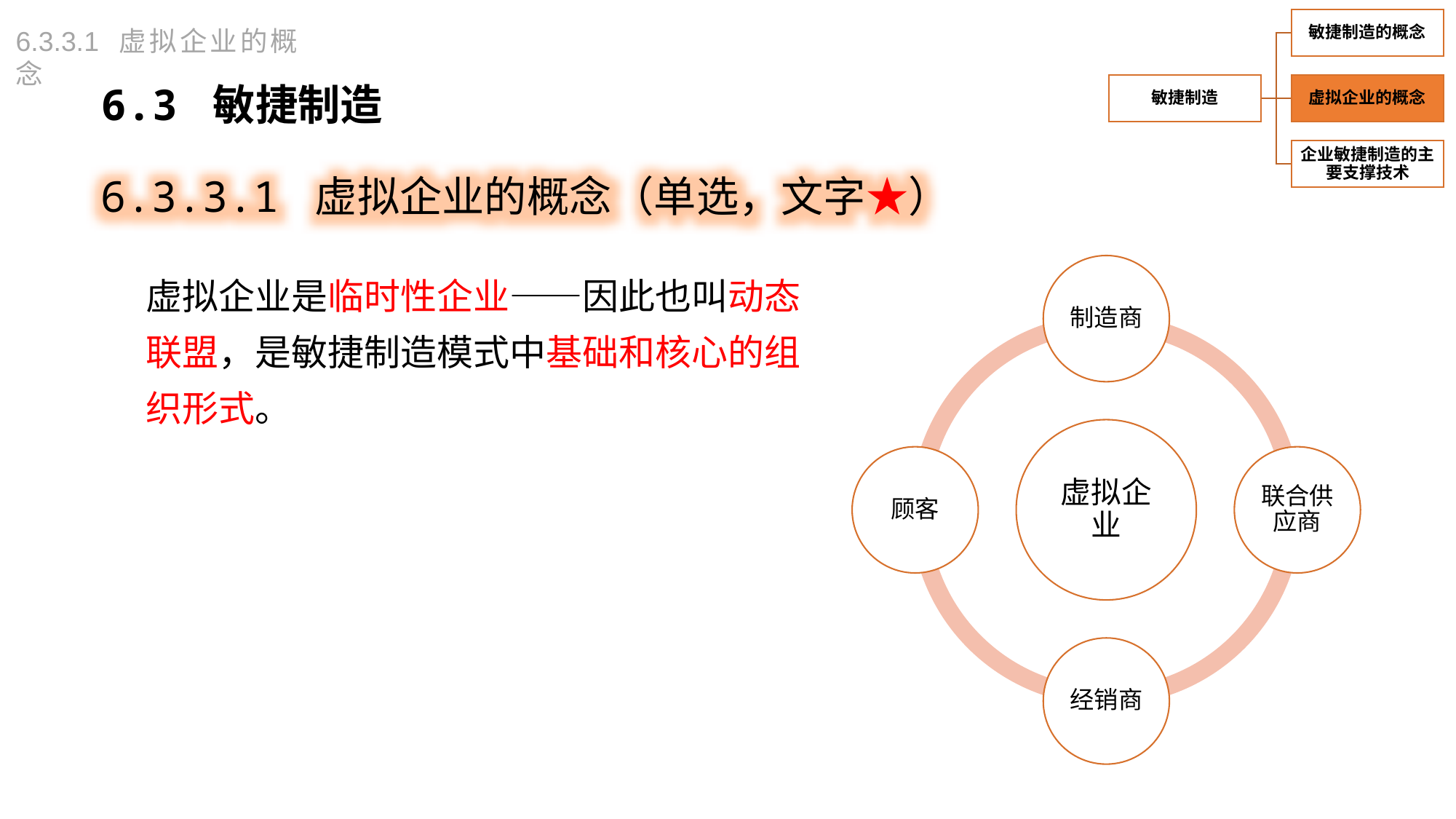

敏捷制造
敏捷制造的概念
虚拟企业的概念
企业敏捷制造的主要支撑技术
6.3.3.1 虚拟企业的概念
6.3 敏捷制造
6.3.3.1 虚拟企业的概念（单选，文字★）
虚拟企业
制造商
联合供应商
经销商
顾客
虚拟企业是临时性企业——因此也叫动态联盟，是敏捷制造模式中基础和核心的组织形式。